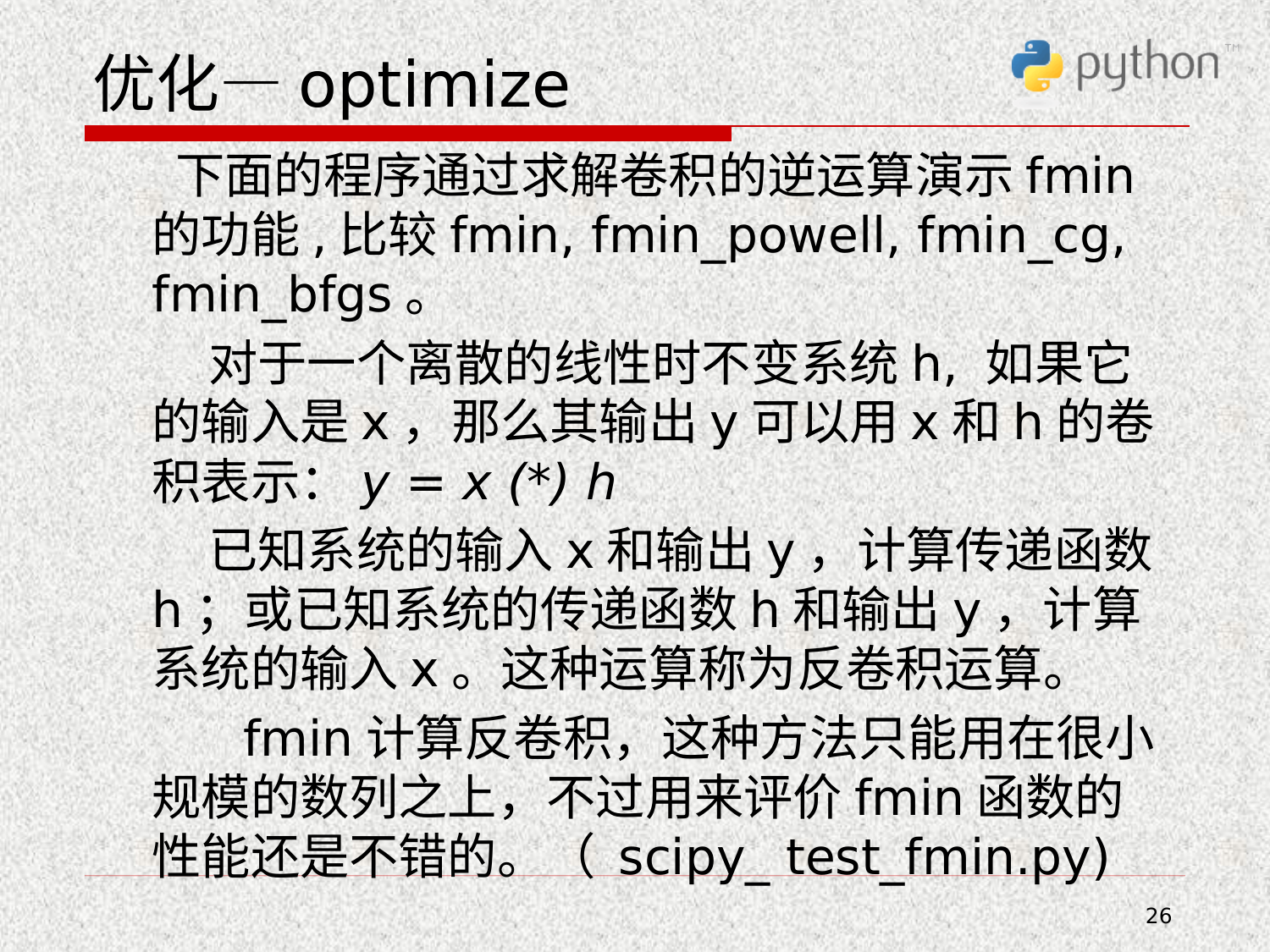

# 优化—optimize
       下面的程序通过求解卷积的逆运算演示fmin的功能,比较fmin, fmin_powell, fmin_cg, fmin_bfgs。
          对于一个离散的线性时不变系统h, 如果它的输入是x，那么其输出y可以用x和h的卷积表示：y = x (*) h
          已知系统的输入x和输出y，计算传递函数h；或已知系统的传递函数h和输出y，计算系统的输入x。这种运算称为反卷积运算。
          fmin计算反卷积，这种方法只能用在很小规模的数列之上，不过用来评价fmin函数的性能还是不错的。（ scipy_ test_fmin.py)
26